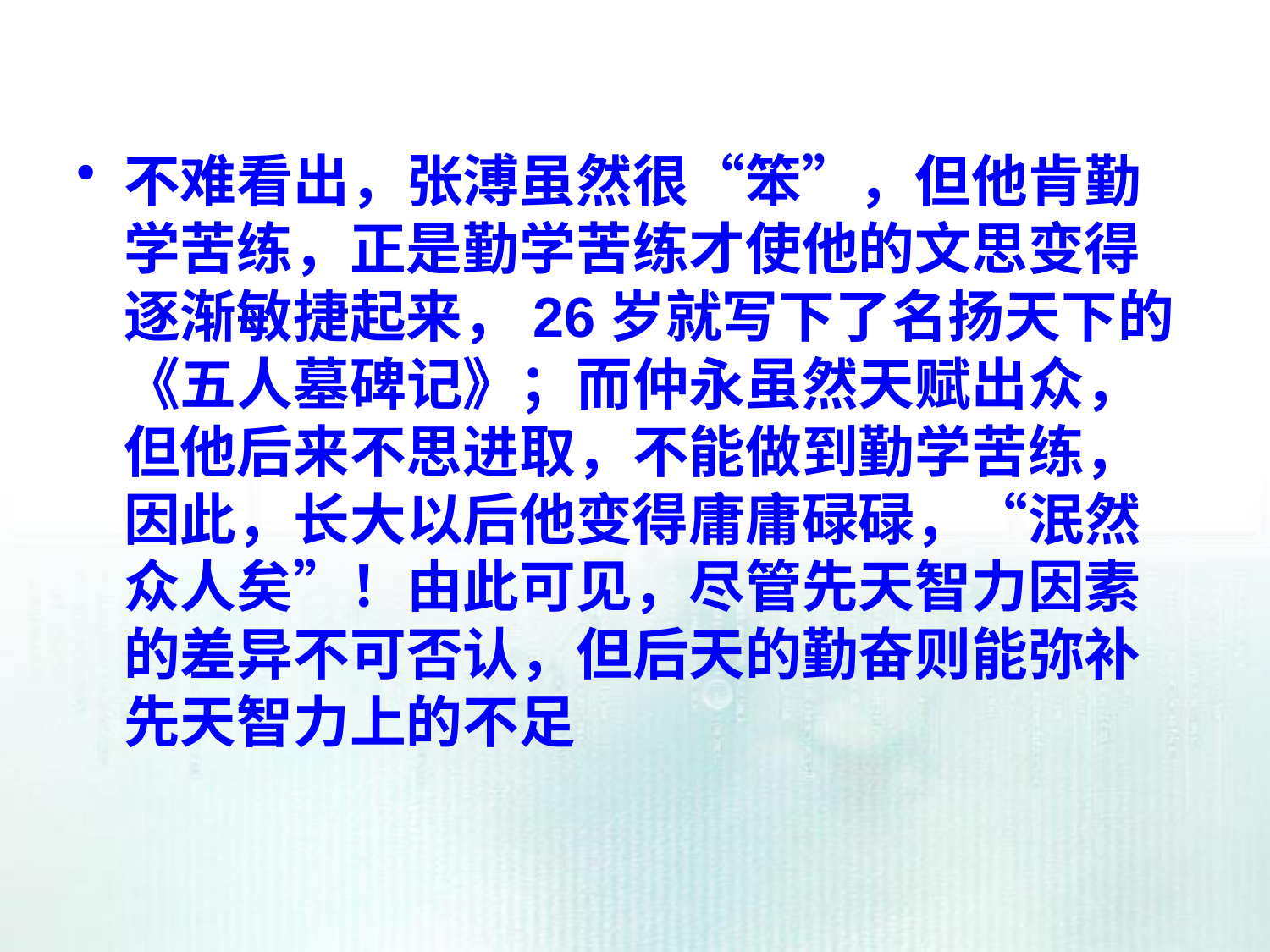

#
不难看出，张溥虽然很“笨”，但他肯勤学苦练，正是勤学苦练才使他的文思变得逐渐敏捷起来，26岁就写下了名扬天下的《五人墓碑记》；而仲永虽然天赋出众，但他后来不思进取，不能做到勤学苦练，因此，长大以后他变得庸庸碌碌，“泯然众人矣”！由此可见，尽管先天智力因素的差异不可否认，但后天的勤奋则能弥补先天智力上的不足